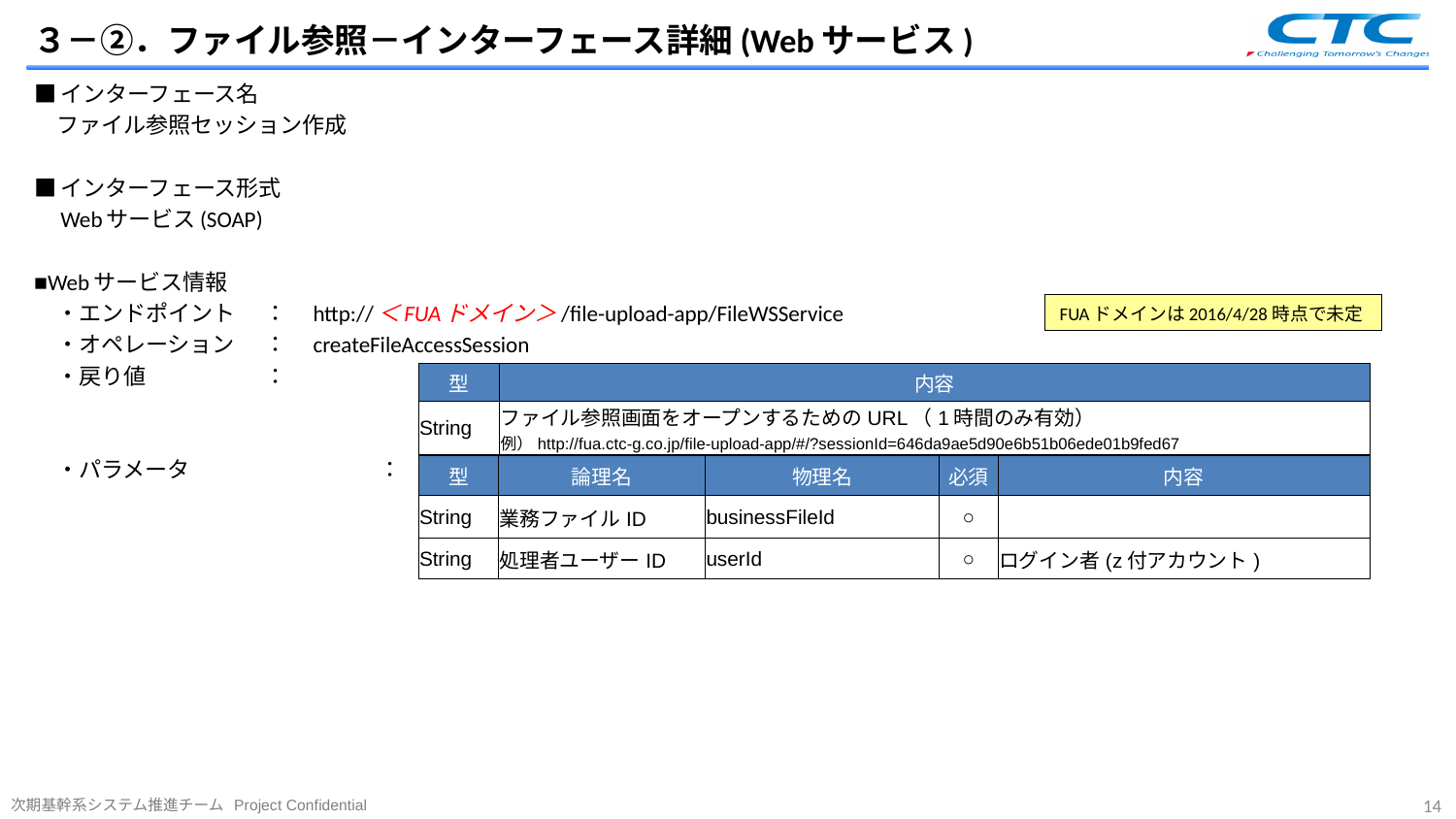

# ３－②．ファイル参照－インターフェース詳細(Webサービス)
■インターフェース名
　ファイル参照セッション作成

■インターフェース形式
　Webサービス(SOAP)

■Webサービス情報
　・エンドポイント	：　http://＜FUAドメイン＞/file-upload-app/FileWSService
　・オペレーション	：　createFileAccessSession
　・戻り値　		：

　・パラメータ　　　　　	：

FUAドメインは2016/4/28時点で未定
| 型 | 内容 |
| --- | --- |
| String | ファイル参照画面をオープンするためのURL（1時間のみ有効） 例）http://fua.ctc-g.co.jp/file-upload-app/#/?sessionId=646da9ae5d90e6b51b06ede01b9fed67 |
| 型 | 論理名 | 物理名 | 必須 | 内容 |
| --- | --- | --- | --- | --- |
| String | 業務ファイルID | businessFileId | ○ |  |
| String | 処理者ユーザーID | userId | ○ | ログイン者(z付アカウント) |
14